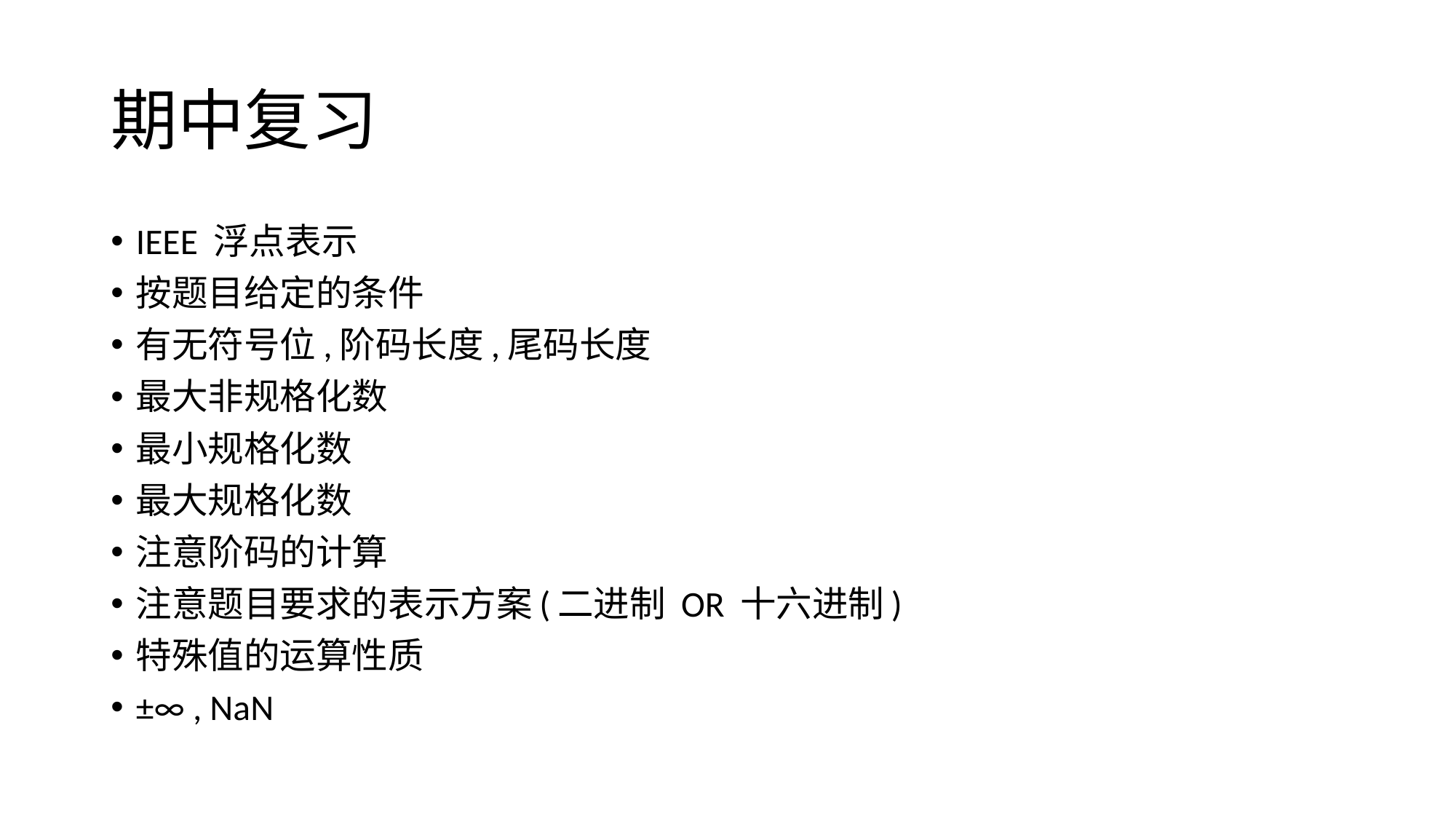

# 期中复习
IEEE 浮点表示
按题目给定的条件
有无符号位,阶码长度,尾码长度
最大非规格化数
最小规格化数
最大规格化数
注意阶码的计算
注意题目要求的表示方案(二进制 OR 十六进制)
特殊值的运算性质
±∞ , NaN